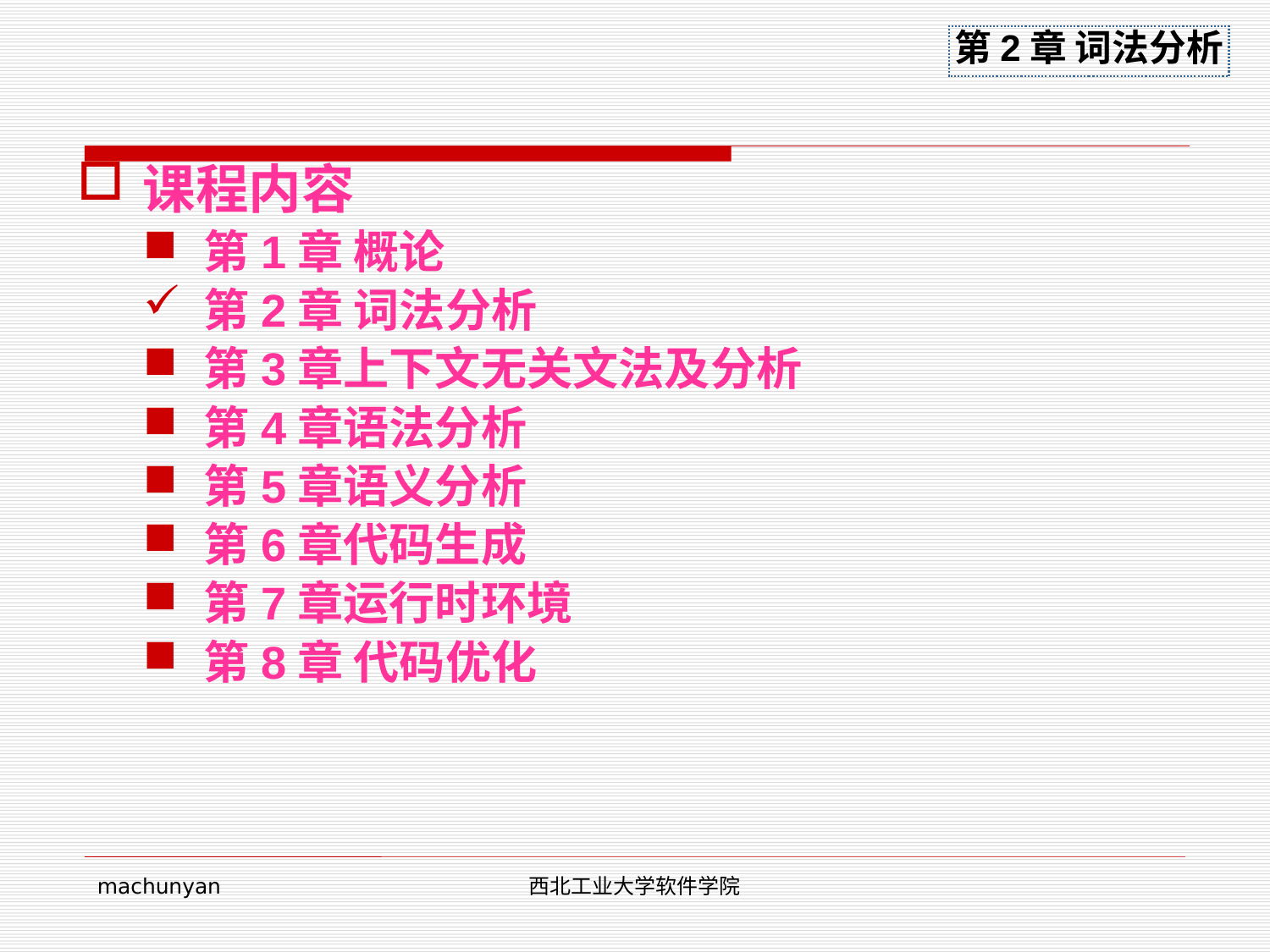

课程内容
第1章 概论
第2章 词法分析
第3章上下文无关文法及分析
第4章语法分析
第5章语义分析
第6章代码生成
第7章运行时环境
第8章 代码优化
machunyan

西北工业大学软件学院
1